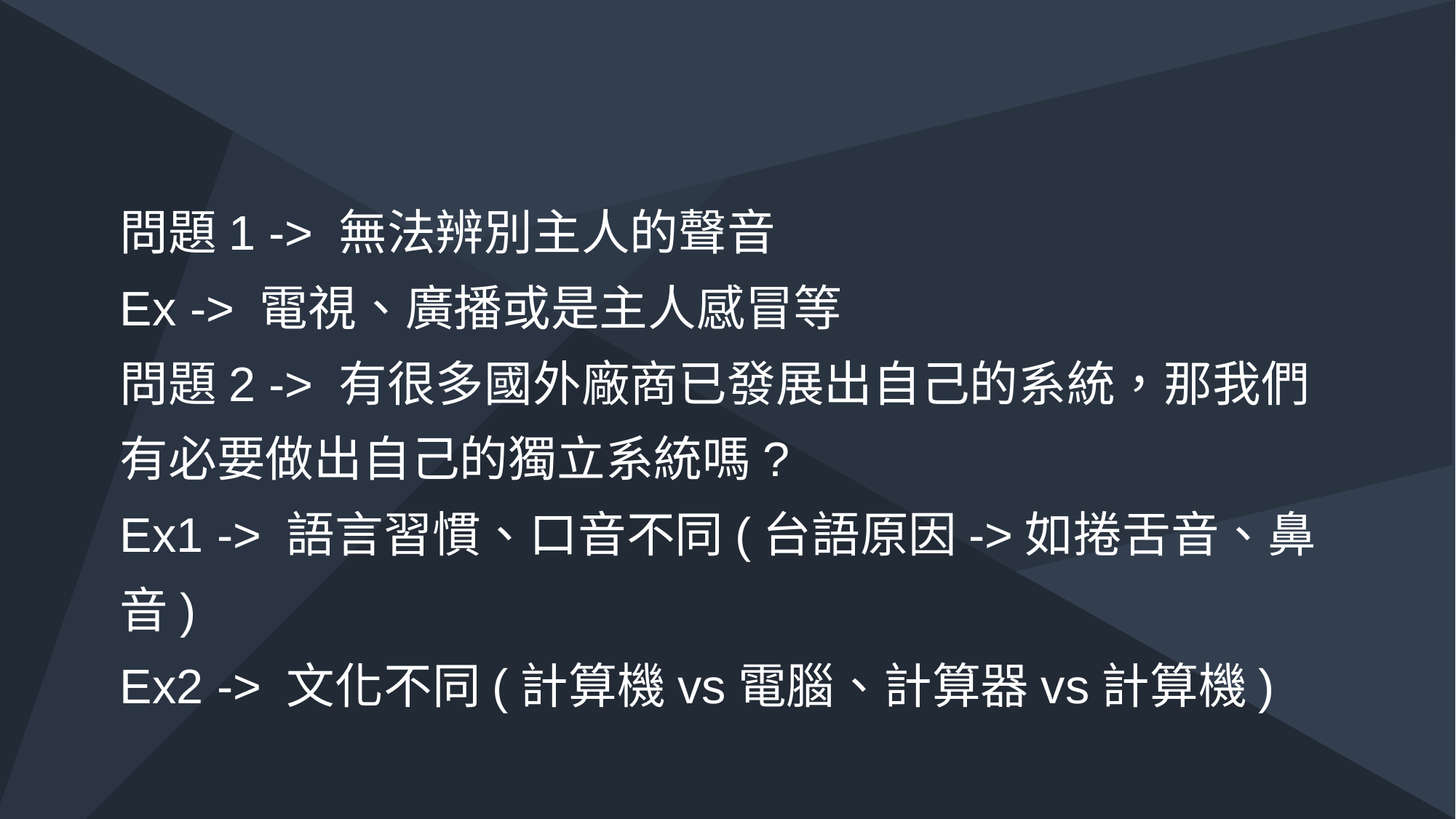

問題1 -> 無法辨別主人的聲音
Ex -> 電視、廣播或是主人感冒等
問題2 -> 有很多國外廠商已發展出自己的系統，那我們有必要做出自己的獨立系統嗎?
Ex1 -> 語言習慣、口音不同(台語原因->如捲舌音、鼻音)
Ex2 -> 文化不同(計算機vs電腦、計算器vs計算機)